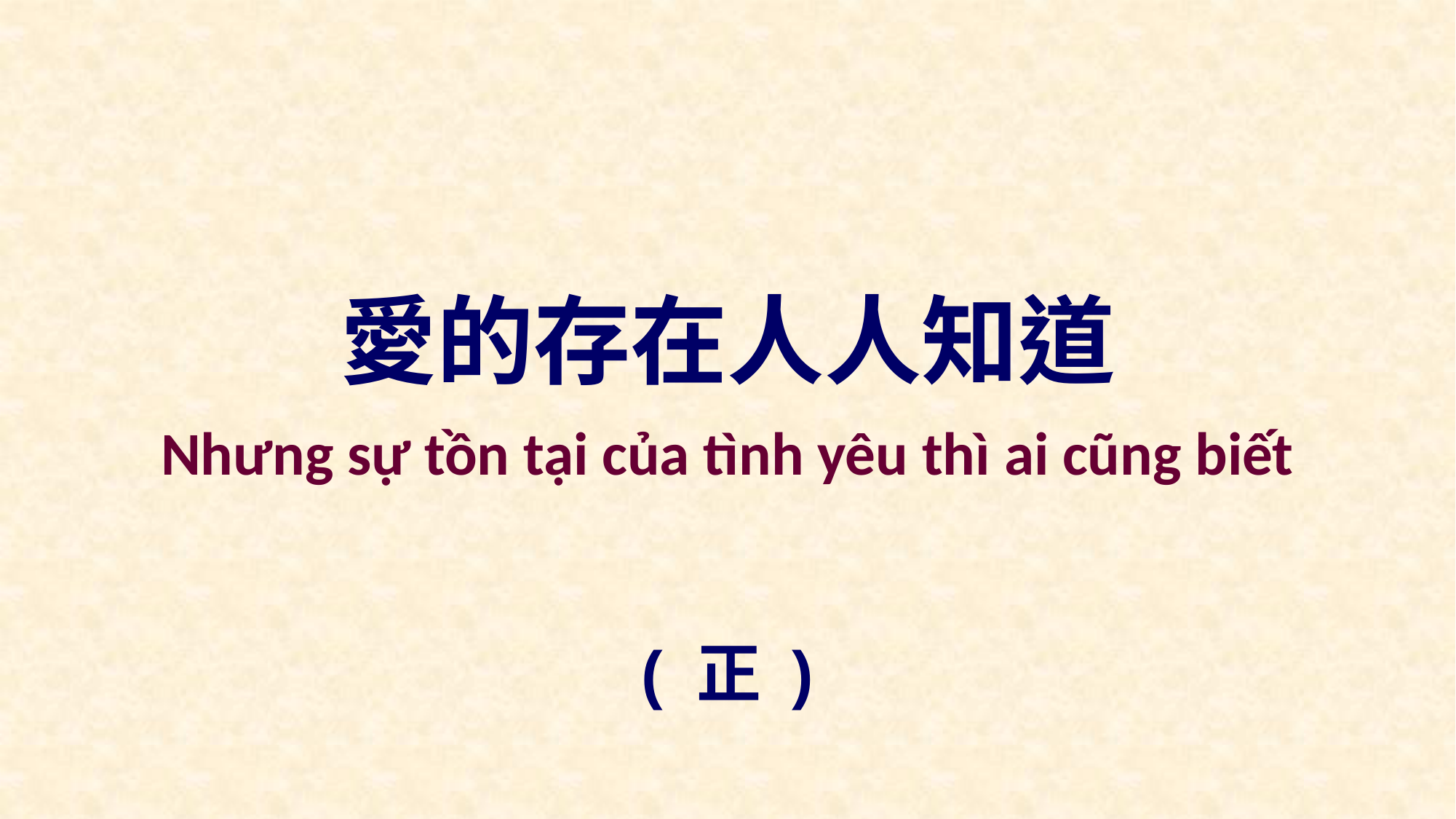

愛的存在人人知道
Nhưng sự tồn tại của tình yêu thì ai cũng biết
( 正 )